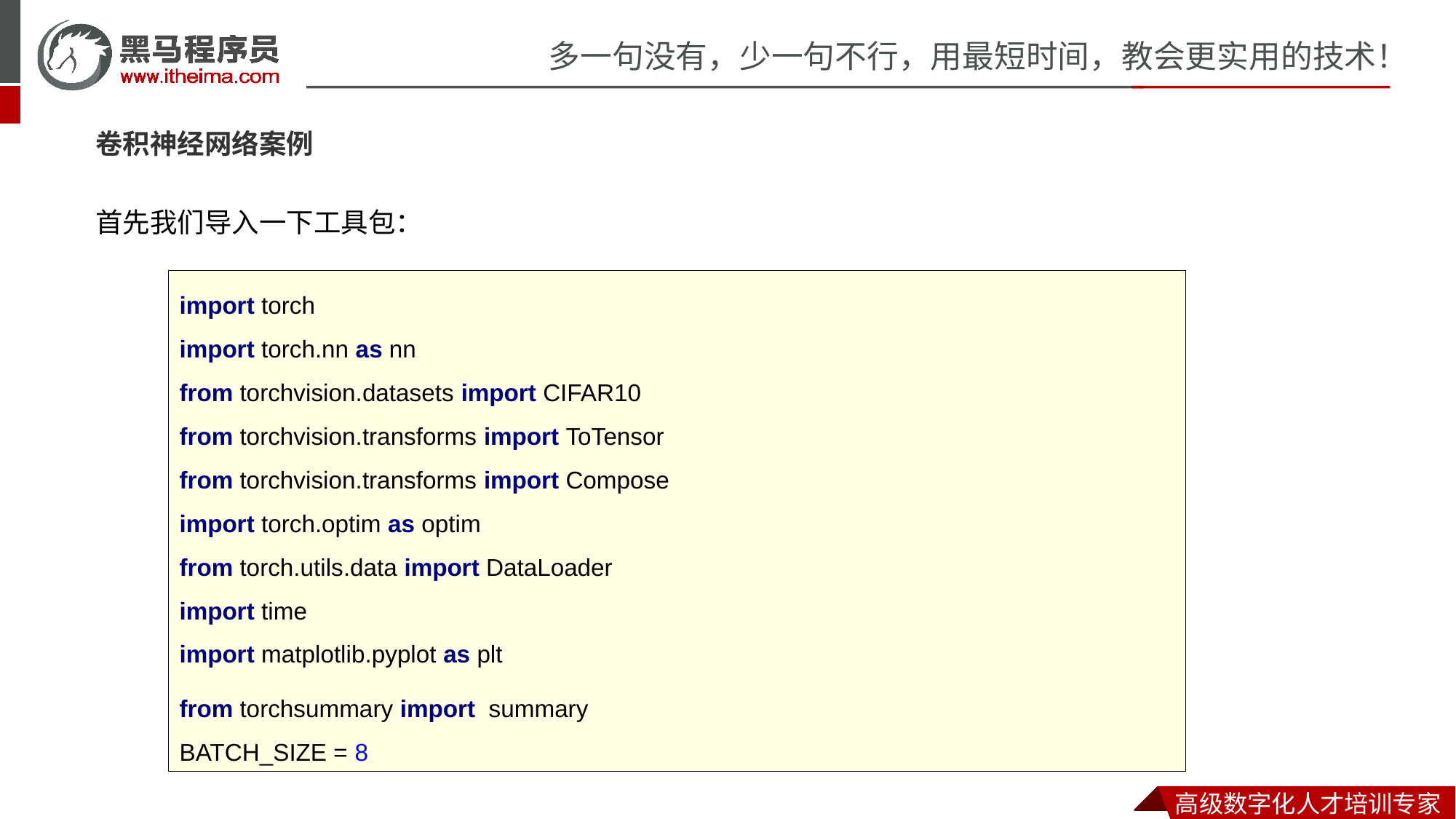

卷积神经网络案例
首先我们导入一下工具包：
import torch
import torch.nn as nn
from torchvision.datasets import CIFAR10
from torchvision.transforms import ToTensor
from torchvision.transforms import Compose
import torch.optim as optim
from torch.utils.data import DataLoader
import time
import matplotlib.pyplot as plt
from torchsummary import  summary
BATCH_SIZE = 8